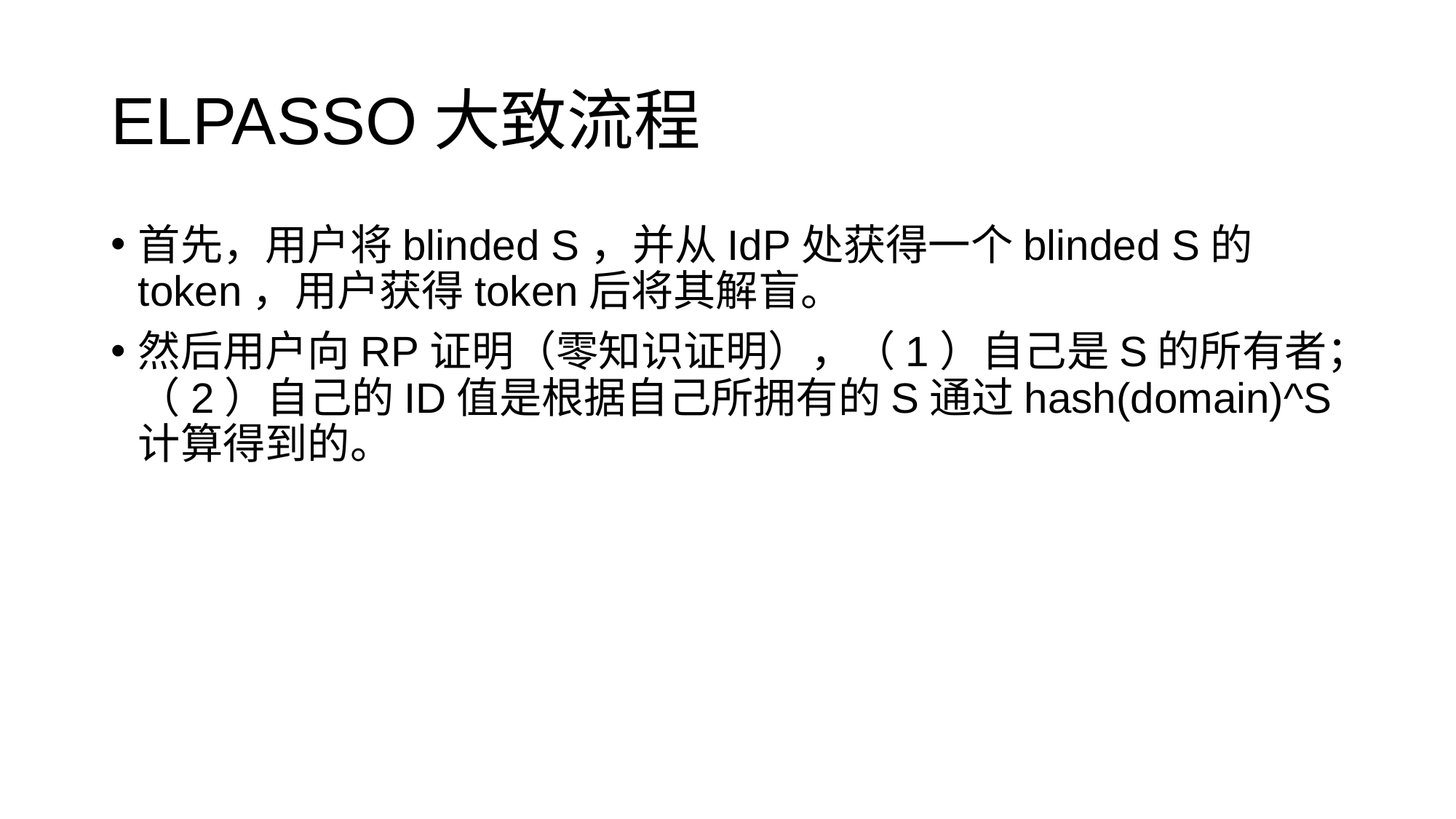

# ELPASSO大致流程
首先，用户将blinded S，并从IdP处获得一个blinded S的token，用户获得token后将其解盲。
然后用户向RP证明（零知识证明），（1）自己是S的所有者；（2）自己的ID值是根据自己所拥有的S通过hash(domain)^S计算得到的。